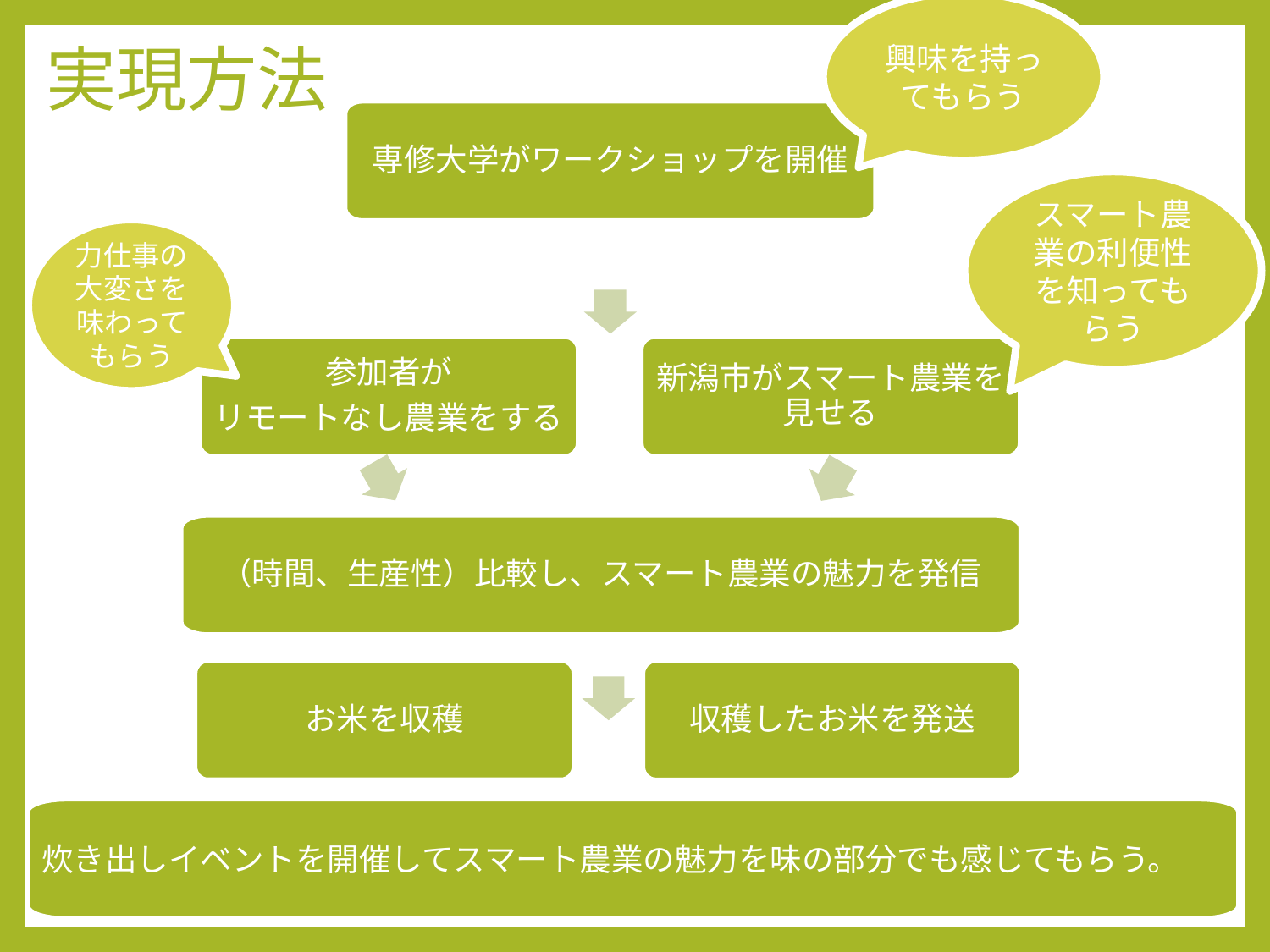

興味を持ってもらう
# 実現方法
専修大学がワークショップを開催
スマート農業の利便性を知ってもらう
力仕事の大変さを味わってもらう

参加者が
リモートなし農業をする
新潟市がスマート農業を見せる

（時間、生産性）比較し、スマート農業の魅力を発信
お米を収穫
収穫したお米を発送

炊き出しイベントを開催してスマート農業の魅力を味の部分でも感じてもらう。